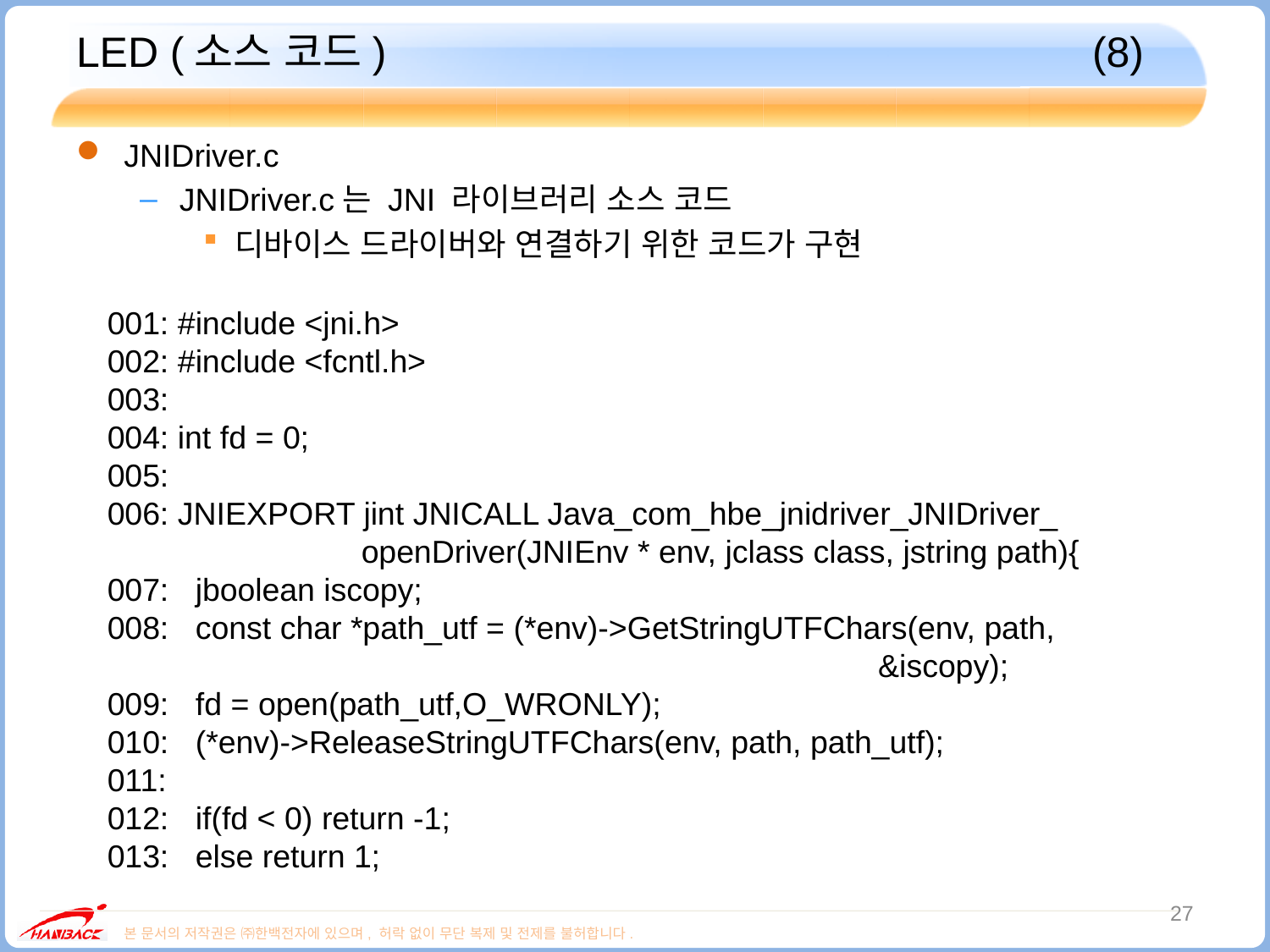

# LED (소스 코드)						(8)
JNIDriver.c
JNIDriver.c는 JNI 라이브러리 소스 코드
디바이스 드라이버와 연결하기 위한 코드가 구현
001: #include <jni.h>
002: #include <fcntl.h>
003:
004: int fd = 0;
005:
006: JNIEXPORT jint JNICALL Java_com_hbe_jnidriver_JNIDriver_
		openDriver(JNIEnv * env, jclass class, jstring path){
007:   jboolean iscopy;
008:   const char *path_utf = (*env)->GetStringUTFChars(env, path, 							 &iscopy);
009:   fd = open(path_utf,O_WRONLY);
010:   (*env)->ReleaseStringUTFChars(env, path, path_utf);
011:
012:   if(fd < 0) return -1;
013:   else return 1;
27